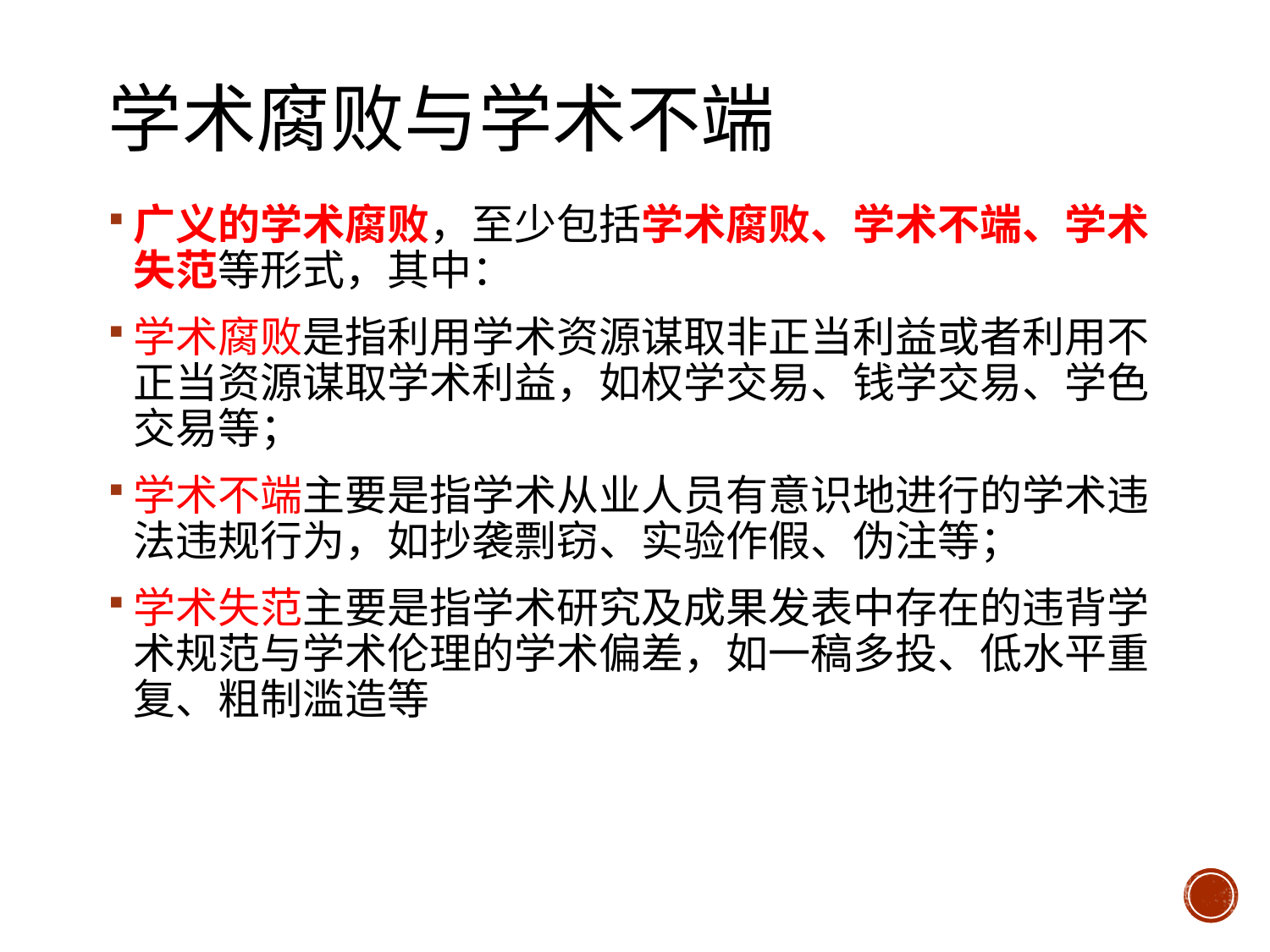

# 学术腐败与学术不端
广义的学术腐败，至少包括学术腐败、学术不端、学术失范等形式，其中：
学术腐败是指利用学术资源谋取非正当利益或者利用不正当资源谋取学术利益，如权学交易、钱学交易、学色交易等；
学术不端主要是指学术从业人员有意识地进行的学术违法违规行为，如抄袭剽窃、实验作假、伪注等；
学术失范主要是指学术研究及成果发表中存在的违背学术规范与学术伦理的学术偏差，如一稿多投、低水平重复、粗制滥造等